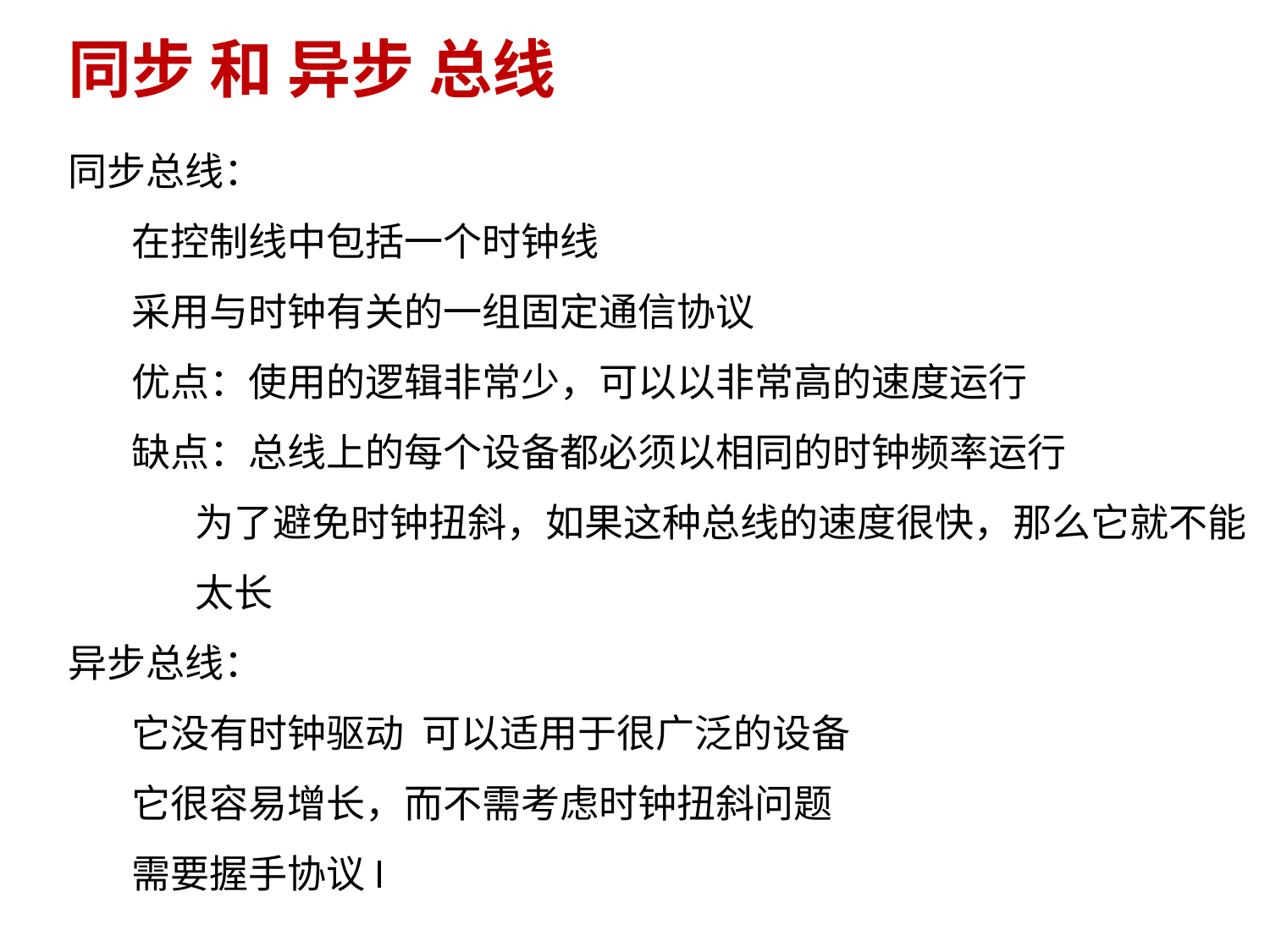

# 同步 和 异步 总线
同步总线：
在控制线中包括一个时钟线
采用与时钟有关的一组固定通信协议
优点：使用的逻辑非常少，可以以非常高的速度运行
缺点：总线上的每个设备都必须以相同的时钟频率运行
为了避免时钟扭斜，如果这种总线的速度很快，那么它就不能太长
异步总线：
它没有时钟驱动  可以适用于很广泛的设备
它很容易增长，而不需考虑时钟扭斜问题
需要握手协议l